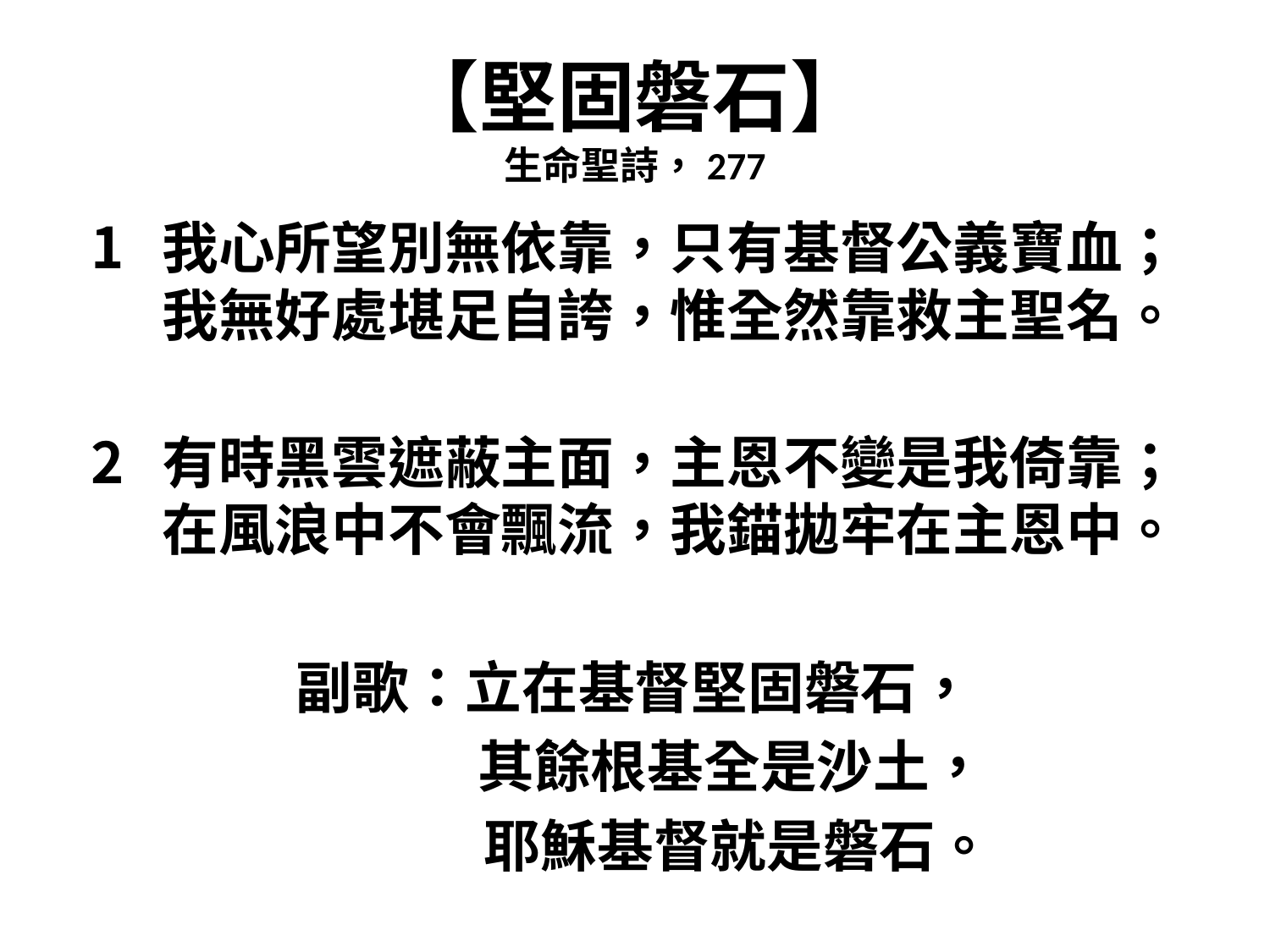

# 【堅固磐石】 生命聖詩，277
我心所望別無依靠，只有基督公義寶血；
我無好處堪足自誇，惟全然靠救主聖名。
有時黑雲遮蔽主面，主恩不變是我倚靠；
在風浪中不會飄流，我錨拋牢在主恩中。

副歌：立在基督堅固磐石，
              其餘根基全是沙土，
               耶穌基督就是磐石。